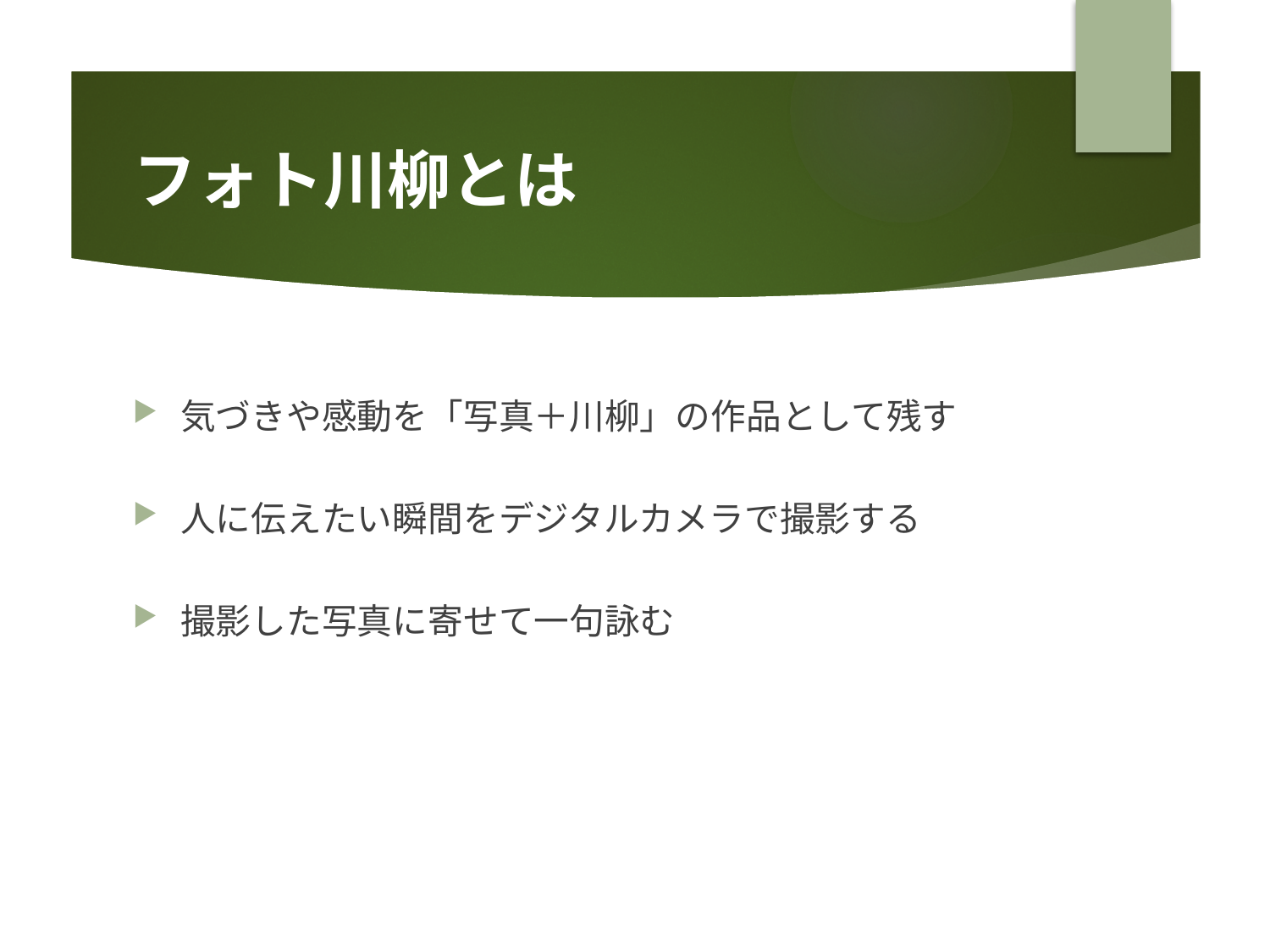

# フォト川柳とは
気づきや感動を「写真＋川柳」の作品として残す
人に伝えたい瞬間をデジタルカメラで撮影する
撮影した写真に寄せて一句詠む